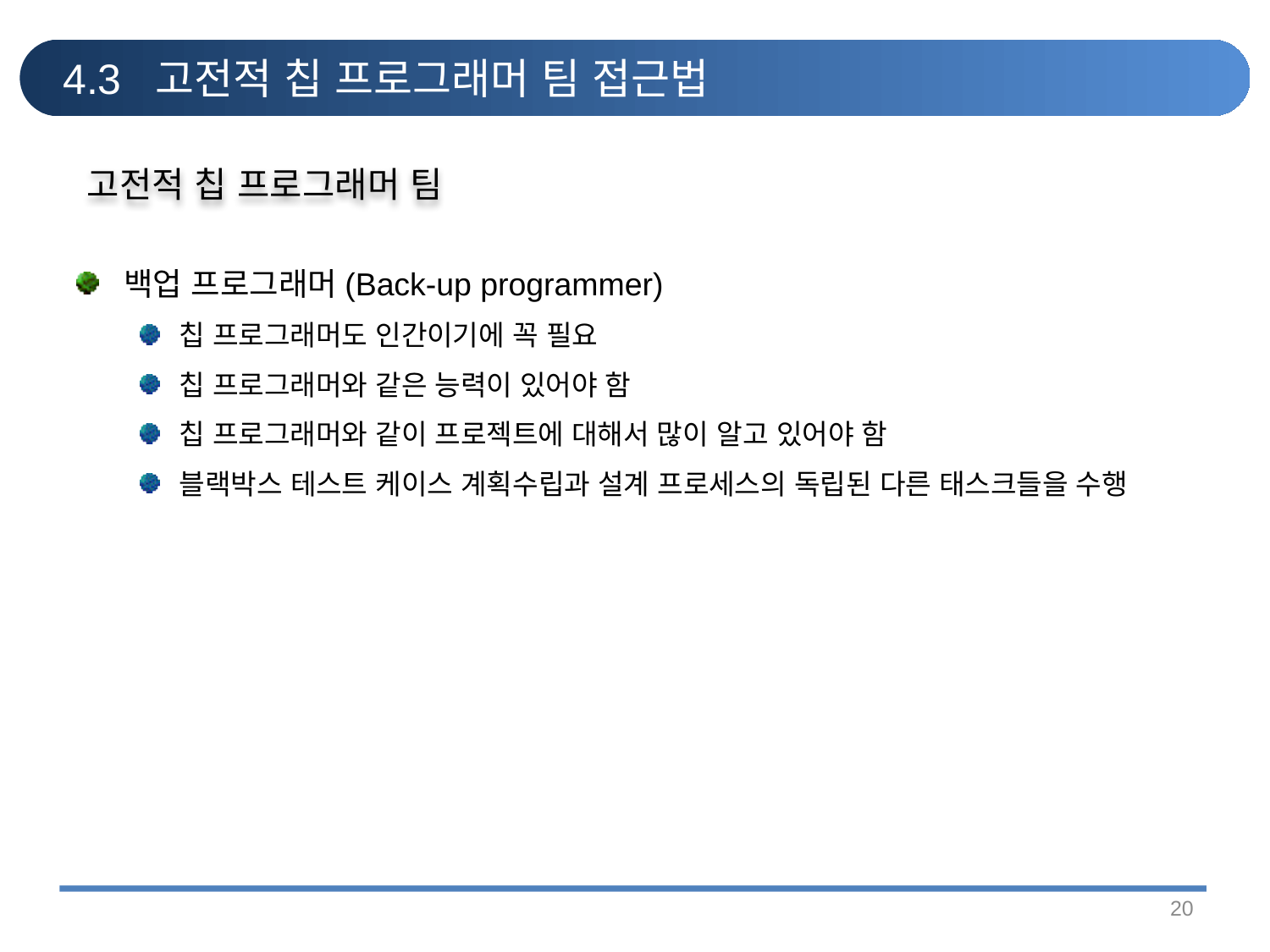

# 4.3  고전적 칩 프로그래머 팀 접근법
고전적 칩 프로그래머 팀
백업 프로그래머(Back-up programmer)
칩 프로그래머도 인간이기에 꼭 필요
칩 프로그래머와 같은 능력이 있어야 함
칩 프로그래머와 같이 프로젝트에 대해서 많이 알고 있어야 함
블랙박스 테스트 케이스 계획수립과 설계 프로세스의 독립된 다른 태스크들을 수행
20